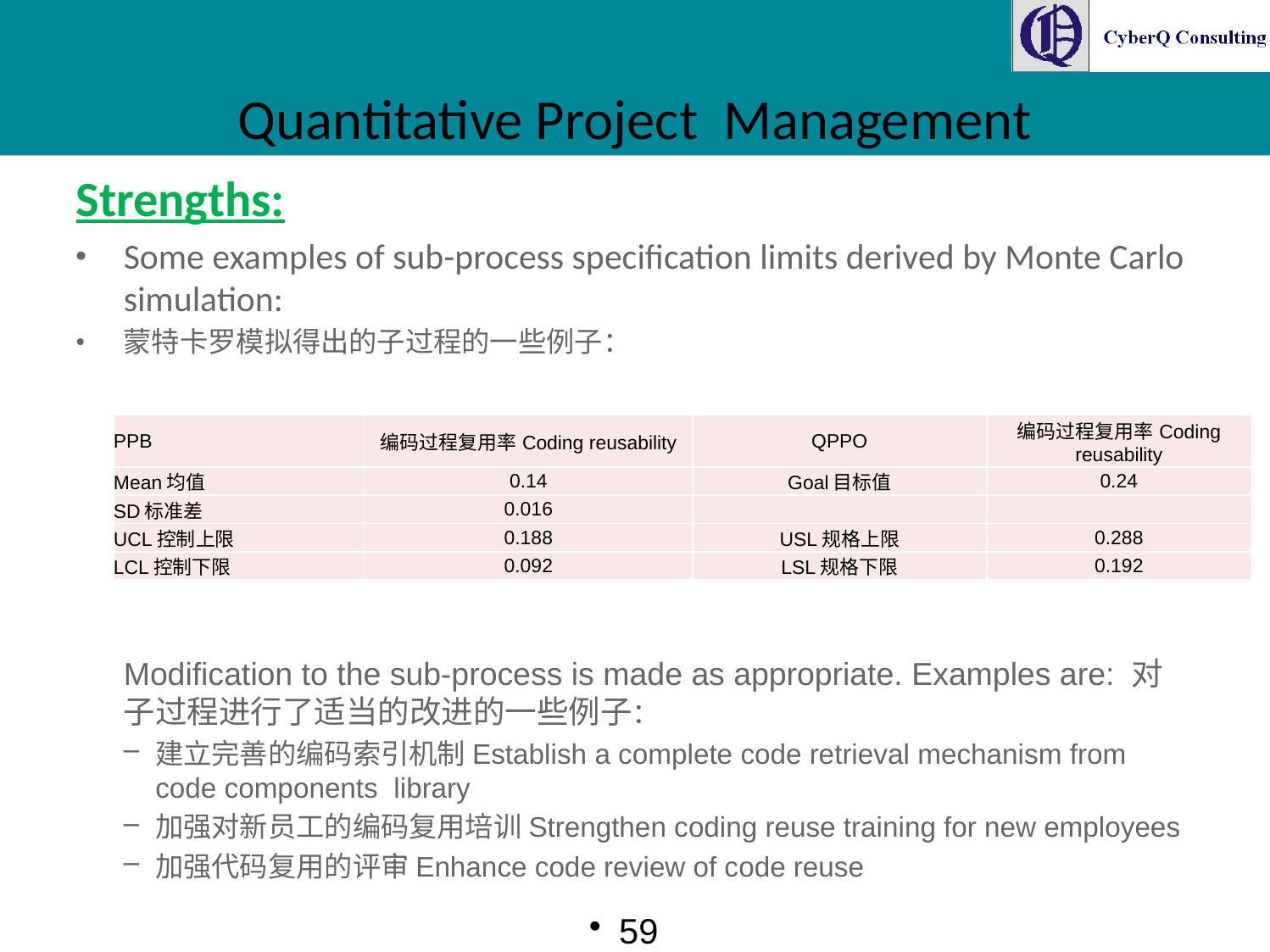

# Quantitative Project  Management
Strengths:
Some examples of sub-process specification limits derived by Monte Carlo simulation:
蒙特卡罗模拟得出的子过程的一些例子：

Modification to the sub-process is made as appropriate. Examples are: 对子过程进行了适当的改进的一些例子：
建立完善的编码索引机制Establish a complete code retrieval mechanism from code components  library
加强对新员工的编码复用培训Strengthen coding reuse training for new employees
加强代码复用的评审Enhance code review of code reuse

| PPB | 编码过程复用率Coding reusability | QPPO | 编码过程复用率Coding reusability |
| --- | --- | --- | --- |
| Mean均值 | 0.14 | Goal目标值 | 0.24 |
| SD标准差 | 0.016 |  |  |
| UCL控制上限 | 0.188 | USL规格上限 | 0.288 |
| LCL控制下限 | 0.092 | LSL规格下限 | 0.192 |
59